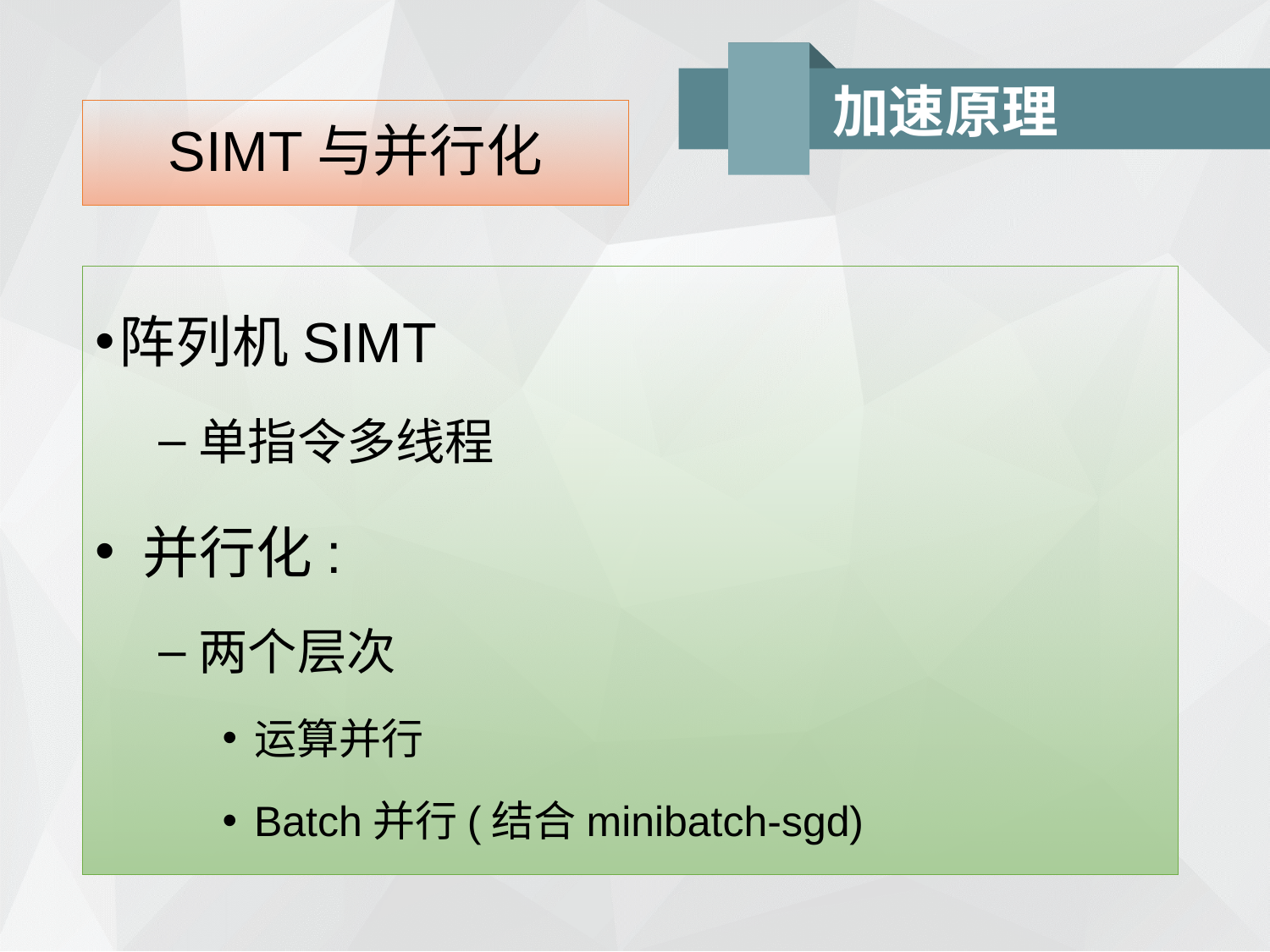

加速原理
SIMT与并行化
阵列机SIMT
单指令多线程
并行化:
两个层次
运算并行
Batch并行(结合minibatch-sgd)